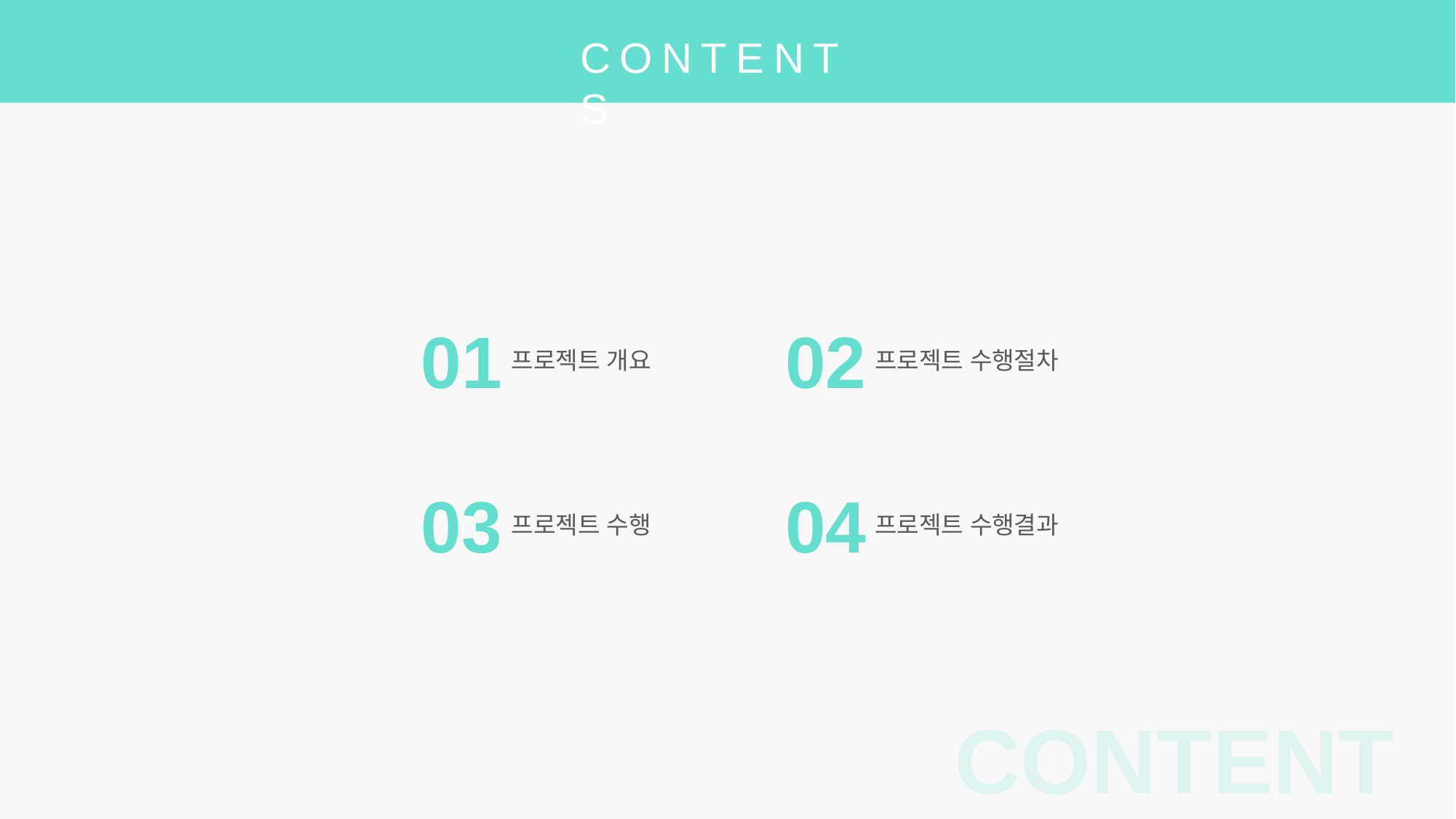

CONTENTS
01
프로젝트 개요
02
프로젝트 수행절차
03
프로젝트 수행
04
프로젝트 수행결과
CONTENTS